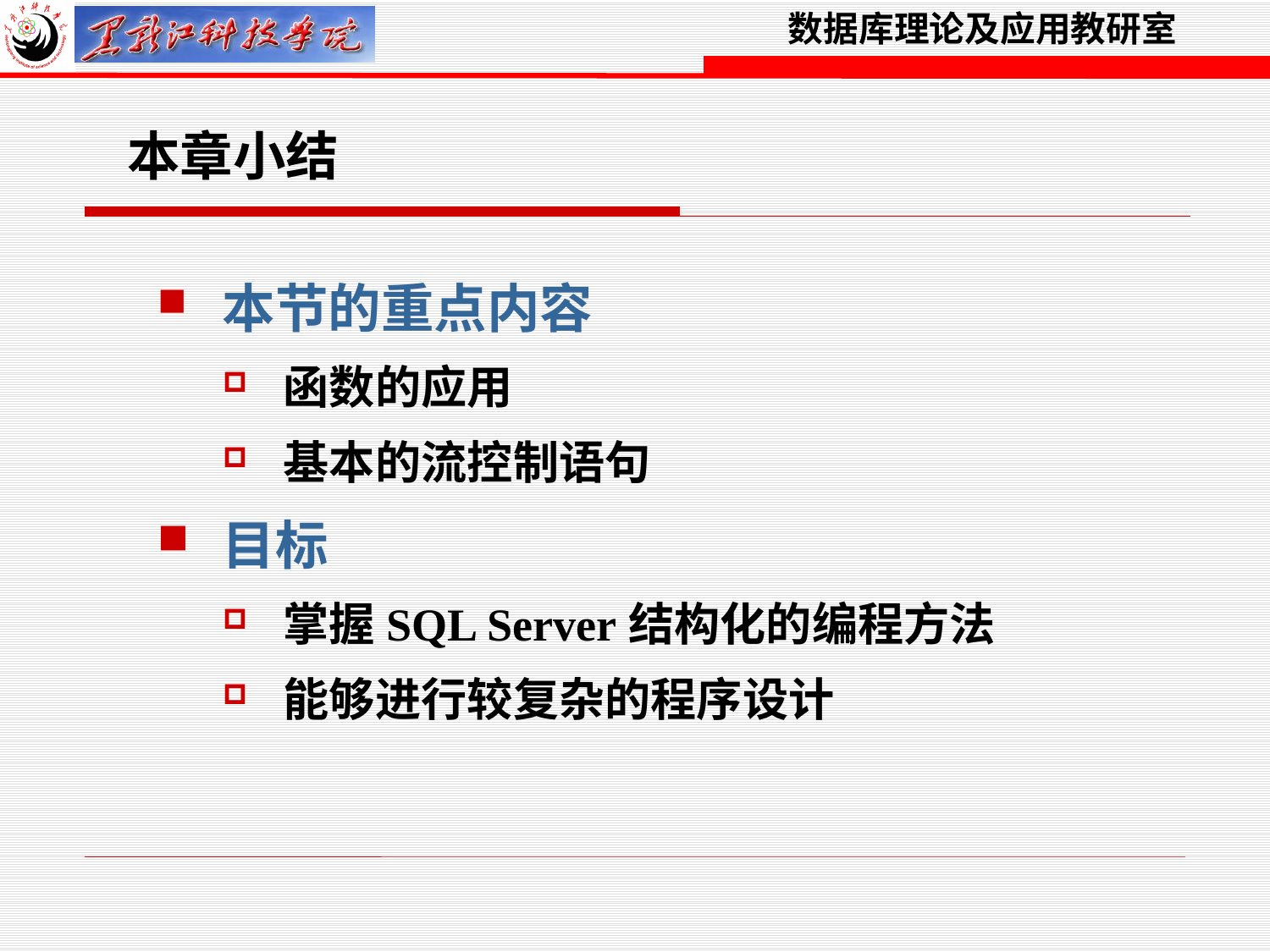

本章小结
本节的重点内容
函数的应用
基本的流控制语句
目标
掌握SQL Server结构化的编程方法
能够进行较复杂的程序设计